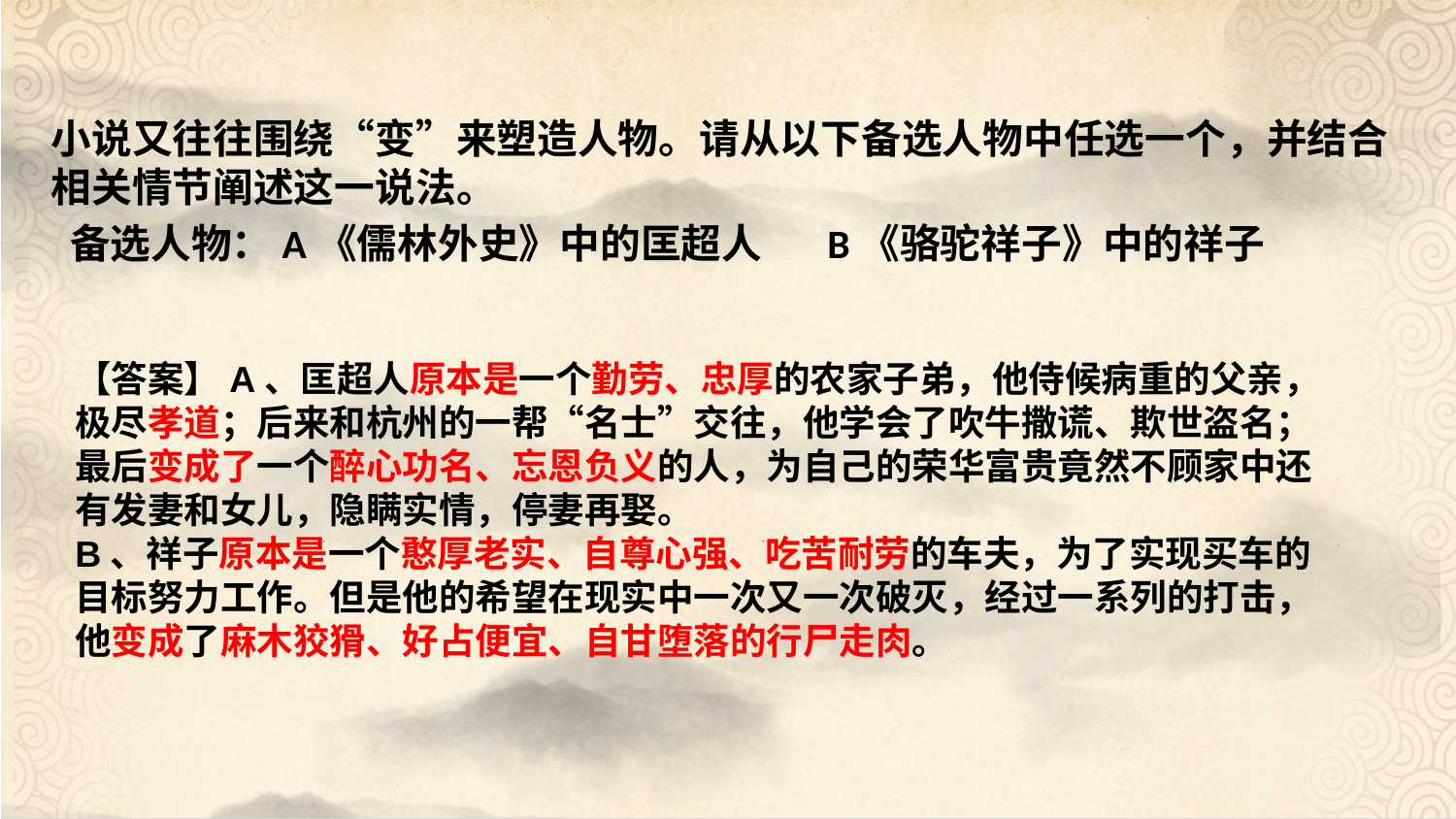

小说又往往围绕“变”来塑造人物。请从以下备选人物中任选一个，并结合相关情节阐述这一说法。
 备选人物：A《儒林外史》中的匡超人      B《骆驼祥子》中的祥子
【答案】A、匡超人原本是一个勤劳、忠厚的农家子弟，他侍候病重的父亲，极尽孝道；后来和杭州的一帮“名士”交往，他学会了吹牛撒谎、欺世盗名；最后变成了一个醉心功名、忘恩负义的人，为自己的荣华富贵竟然不顾家中还有发妻和女儿，隐瞒实情，停妻再娶。
B、祥子原本是一个憨厚老实、自尊心强、吃苦耐劳的车夫，为了实现买车的目标努力工作。但是他的希望在现实中一次又一次破灭，经过一系列的打击，他变成了麻木狡猾、好占便宜、自甘堕落的行尸走肉。